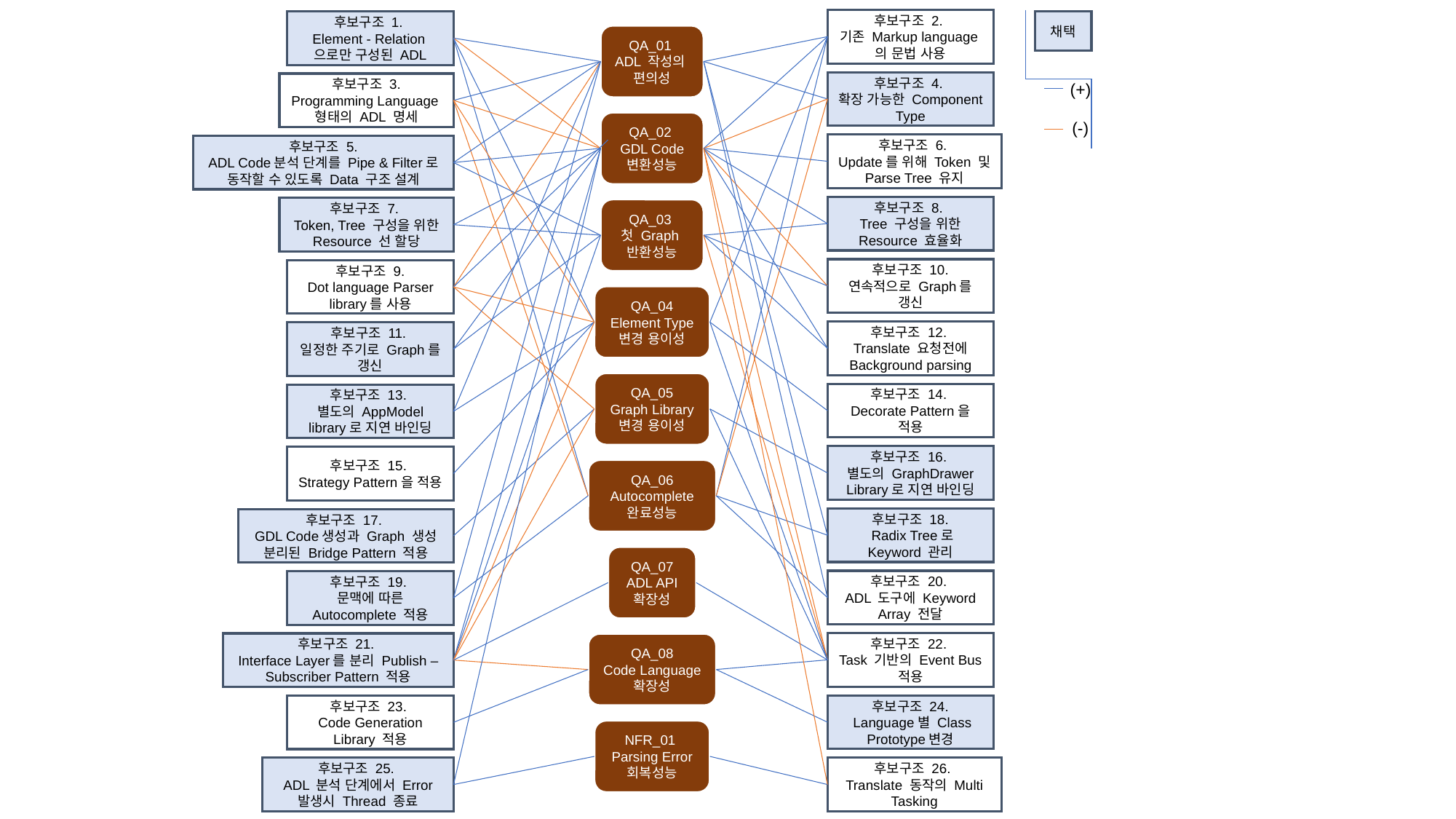

후보구조 2.
기존 Markup language의 문법 사용
후보구조 1.
Element - Relation으로만 구성된 ADL
채택
QA_01
ADL 작성의
편의성
후보구조 4.
확장 가능한 Component Type
후보구조 3. Programming Language형태의 ADL 명세
(+)
(-)
QA_02
GDL Code
변환성능
후보구조 6.
Update를 위해 Token 및 Parse Tree 유지
후보구조 5.
ADL Code분석 단계를 Pipe & Filter로 동작할 수 있도록 Data 구조 설계
후보구조 8.
Tree 구성을 위한 Resource 효율화
후보구조 7.
Token, Tree 구성을 위한 Resource 선 할당
QA_03
첫 Graph
반환성능
후보구조 10.
연속적으로 Graph를 갱신
후보구조 9.
Dot language Parser library를 사용
QA_04
Element Type
변경 용이성
후보구조 12.
Translate 요청전에 Background parsing
후보구조 11.
일정한 주기로 Graph를 갱신
QA_05
Graph Library
변경 용이성
후보구조 14.
Decorate Pattern을 적용
후보구조 13.
별도의 AppModel library로 지연 바인딩
후보구조 16.
별도의 GraphDrawer Library로 지연 바인딩
후보구조 15.
Strategy Pattern을 적용
QA_06
Autocomplete
완료성능
후보구조 18.
 Radix Tree로 Keyword 관리
후보구조 17.
GDL Code생성과 Graph 생성 분리된 Bridge Pattern 적용
QA_07
ADL API
확장성
후보구조 20.
ADL 도구에 Keyword Array 전달
후보구조 19.
문맥에 따른 Autocomplete 적용
후보구조 22.
Task 기반의 Event Bus 적용
후보구조 21.
Interface Layer를 분리 Publish – Subscriber Pattern 적용
QA_08
Code Language
확장성
후보구조 24.
 Language별 Class Prototype변경
후보구조 23.
Code Generation Library 적용
NFR_01
Parsing Error
회복성능
후보구조 25.
ADL 분석 단계에서 Error 발생시 Thread 종료
후보구조 26.
Translate 동작의 Multi Tasking